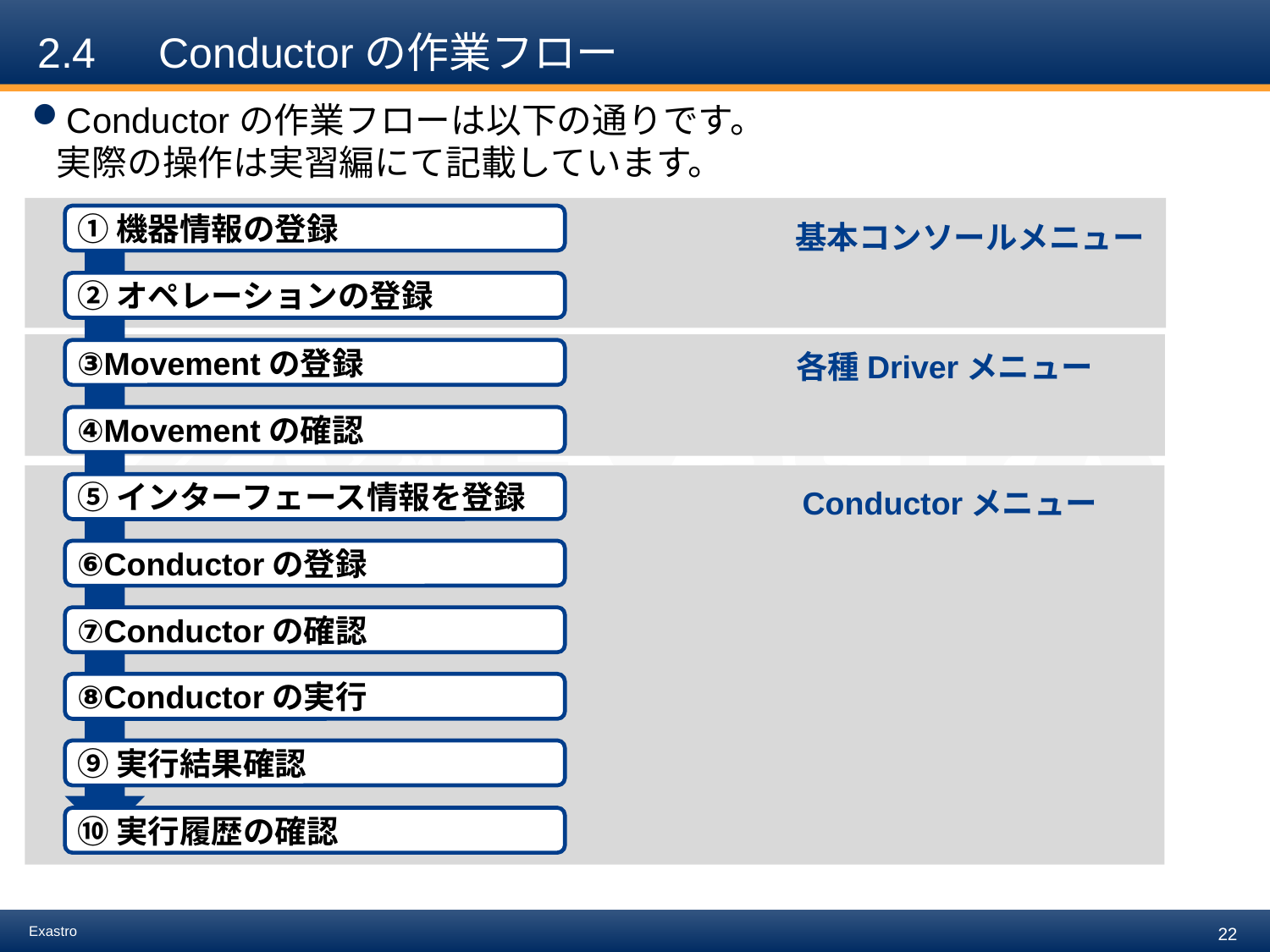

# 2.4　Conductorの作業フロー
Conductorの作業フローは以下の通りです。
実際の操作は実習編にて記載しています。

基本コンソールメニュー
①機器情報の登録

②オペレーションの登録
各種Driverメニュー

③Movementの登録
④Movementの確認

Conductorメニュー
⑤インターフェース情報を登録
⑥Conductorの登録
⑦Conductorの確認
⑧Conductorの実行
⑨実行結果確認
⑩実行履歴の確認